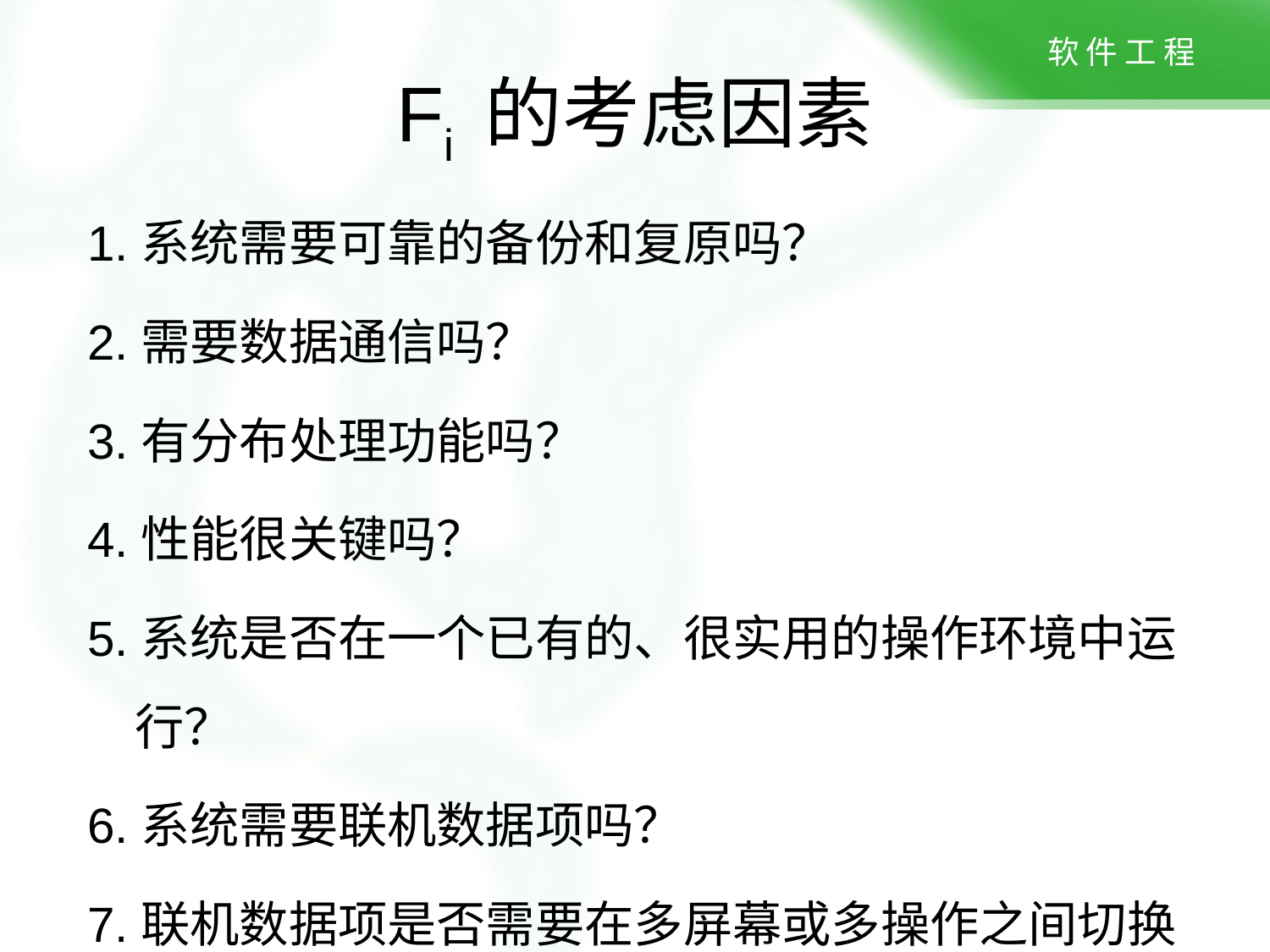

# Fi 的考虑因素
1.系统需要可靠的备份和复原吗？
2.需要数据通信吗？
3.有分布处理功能吗？
4.性能很关键吗？
5.系统是否在一个已有的、很实用的操作环境中运行？
6.系统需要联机数据项吗？
7.联机数据项是否需要在多屏幕或多操作之间切换以完成输入？